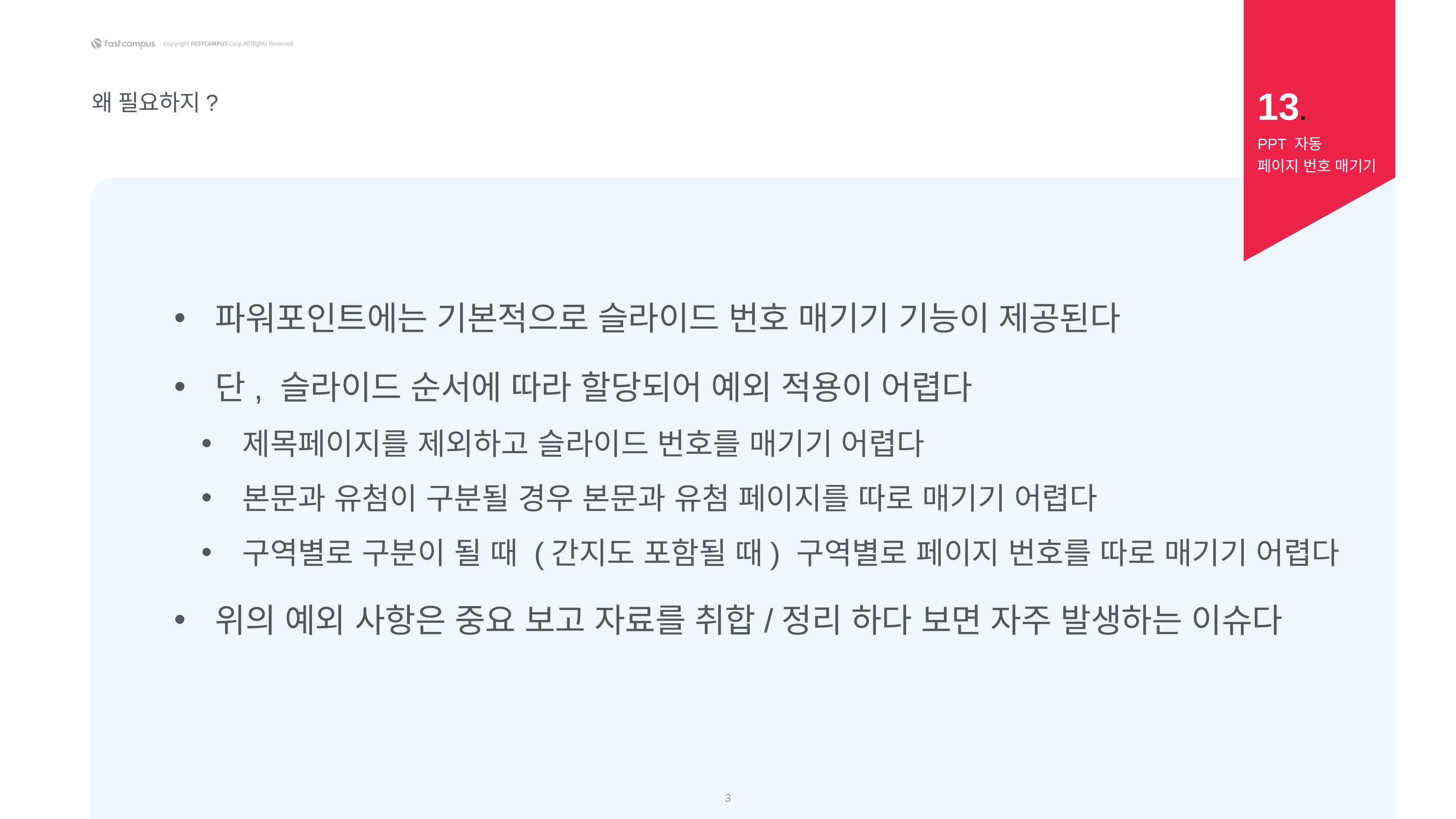

13.
왜 필요하지?
PPT 자동
페이지 번호 매기기
파워포인트에는 기본적으로 슬라이드 번호 매기기 기능이 제공된다
단, 슬라이드 순서에 따라 할당되어 예외 적용이 어렵다
제목페이지를 제외하고 슬라이드 번호를 매기기 어렵다
본문과 유첨이 구분될 경우 본문과 유첨 페이지를 따로 매기기 어렵다
구역별로 구분이 될 때 (간지도 포함될 때) 구역별로 페이지 번호를 따로 매기기 어렵다
위의 예외 사항은 중요 보고 자료를 취합/정리 하다 보면 자주 발생하는 이슈다
3